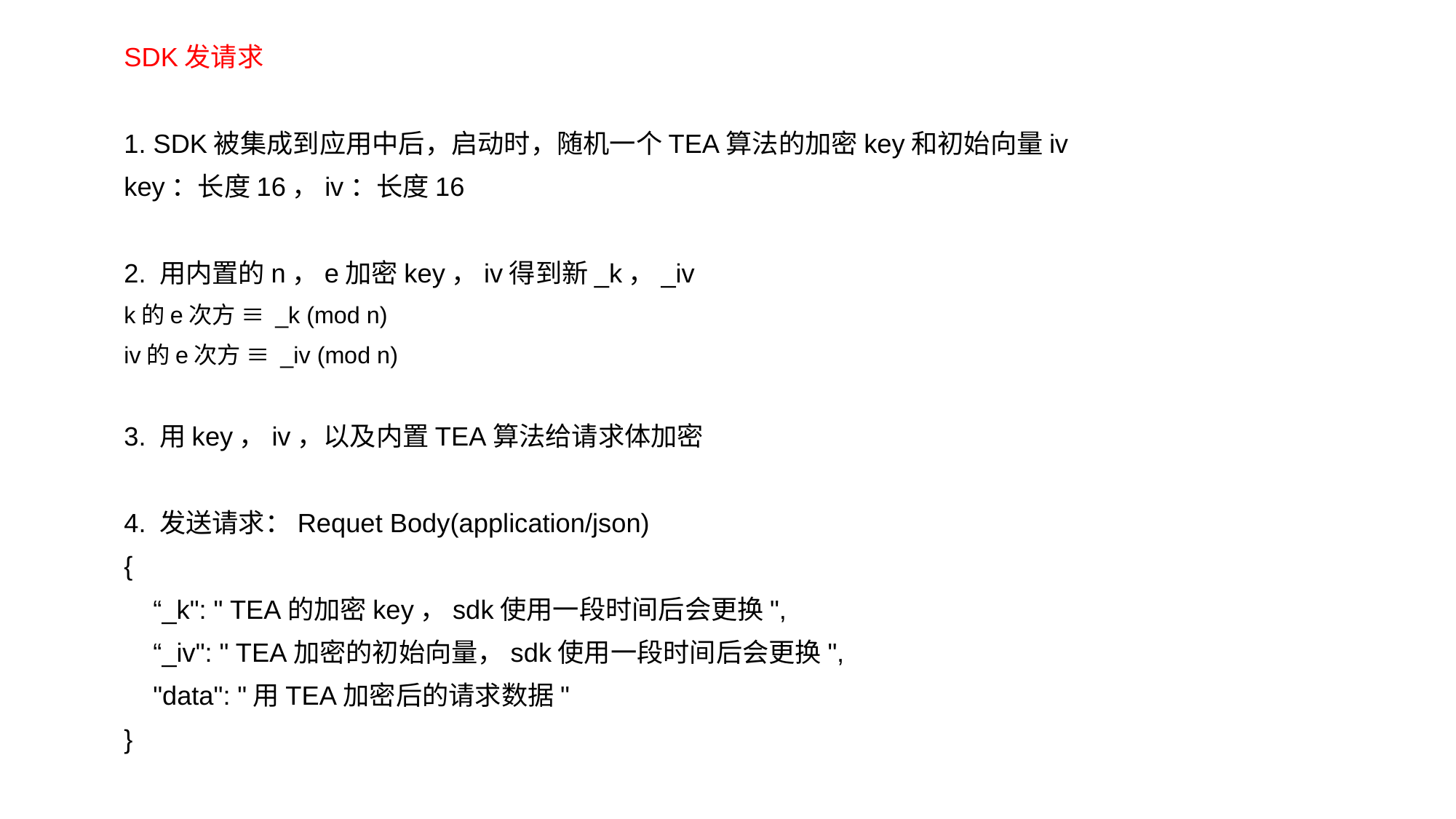

SDK发请求

1. SDK被集成到应用中后，启动时，随机一个TEA算法的加密key和初始向量iv
key：长度16，iv：长度16

2. 用内置的n，e加密key，iv得到新_k，_iv
k的e次方 ≡ _k (mod n)
iv的e次方 ≡ _iv (mod n)

3. 用key，iv，以及内置TEA算法给请求体加密

4. 发送请求：Requet Body(application/json)
{
    “_k": " TEA的加密key，sdk使用一段时间后会更换",
    “_iv": " TEA加密的初始向量，sdk使用一段时间后会更换",
    "data": "用TEA加密后的请求数据"
}